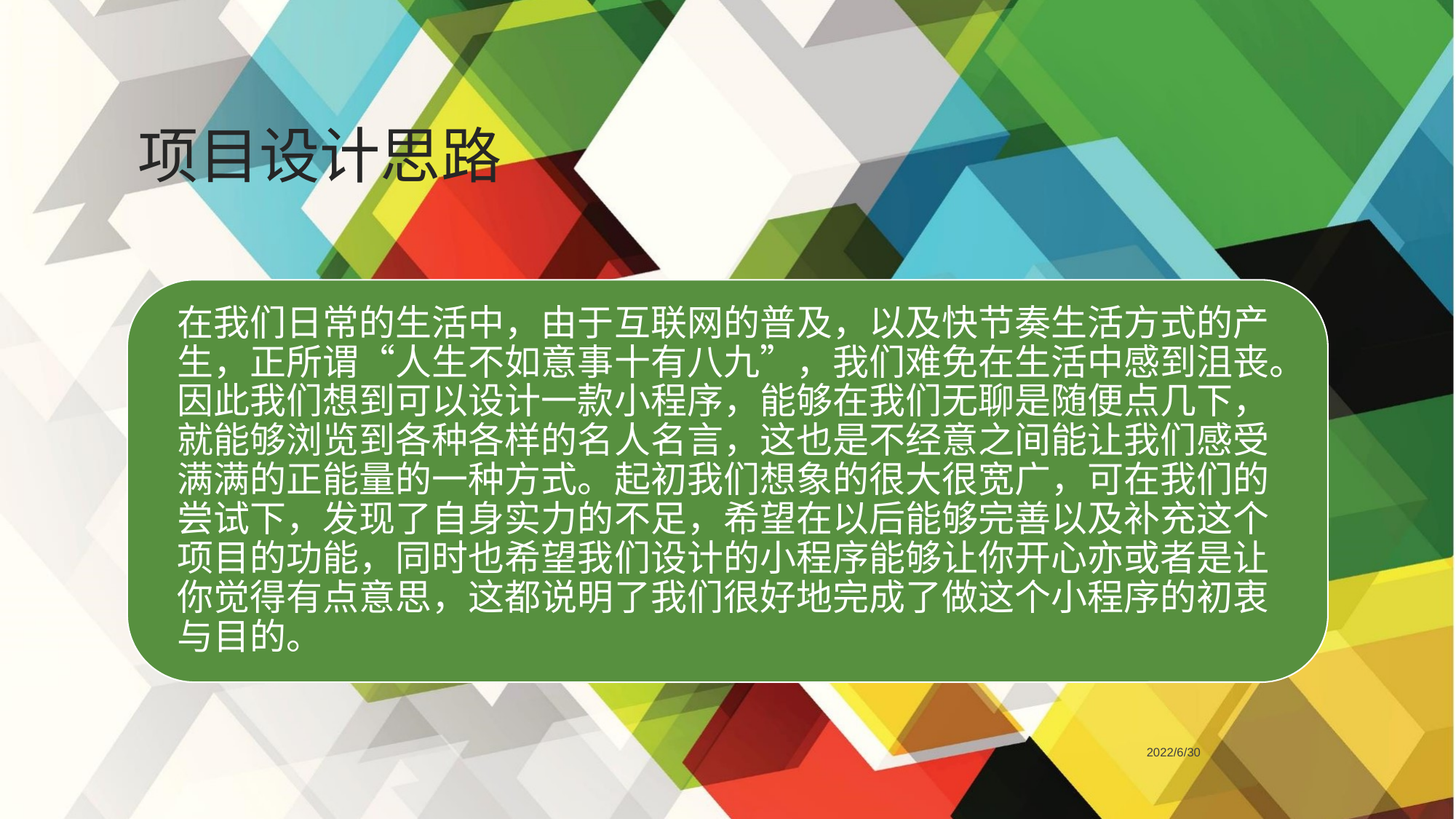

# 项目设计思路
在我们日常的生活中，由于互联网的普及，以及快节奏生活方式的产生，正所谓“人生不如意事十有八九”，我们难免在生活中感到沮丧。因此我们想到可以设计一款小程序，能够在我们无聊是随便点几下，就能够浏览到各种各样的名人名言，这也是不经意之间能让我们感受满满的正能量的一种方式。起初我们想象的很大很宽广，可在我们的尝试下，发现了自身实力的不足，希望在以后能够完善以及补充这个项目的功能，同时也希望我们设计的小程序能够让你开心亦或者是让你觉得有点意思，这都说明了我们很好地完成了做这个小程序的初衷与目的。
2022/6/30